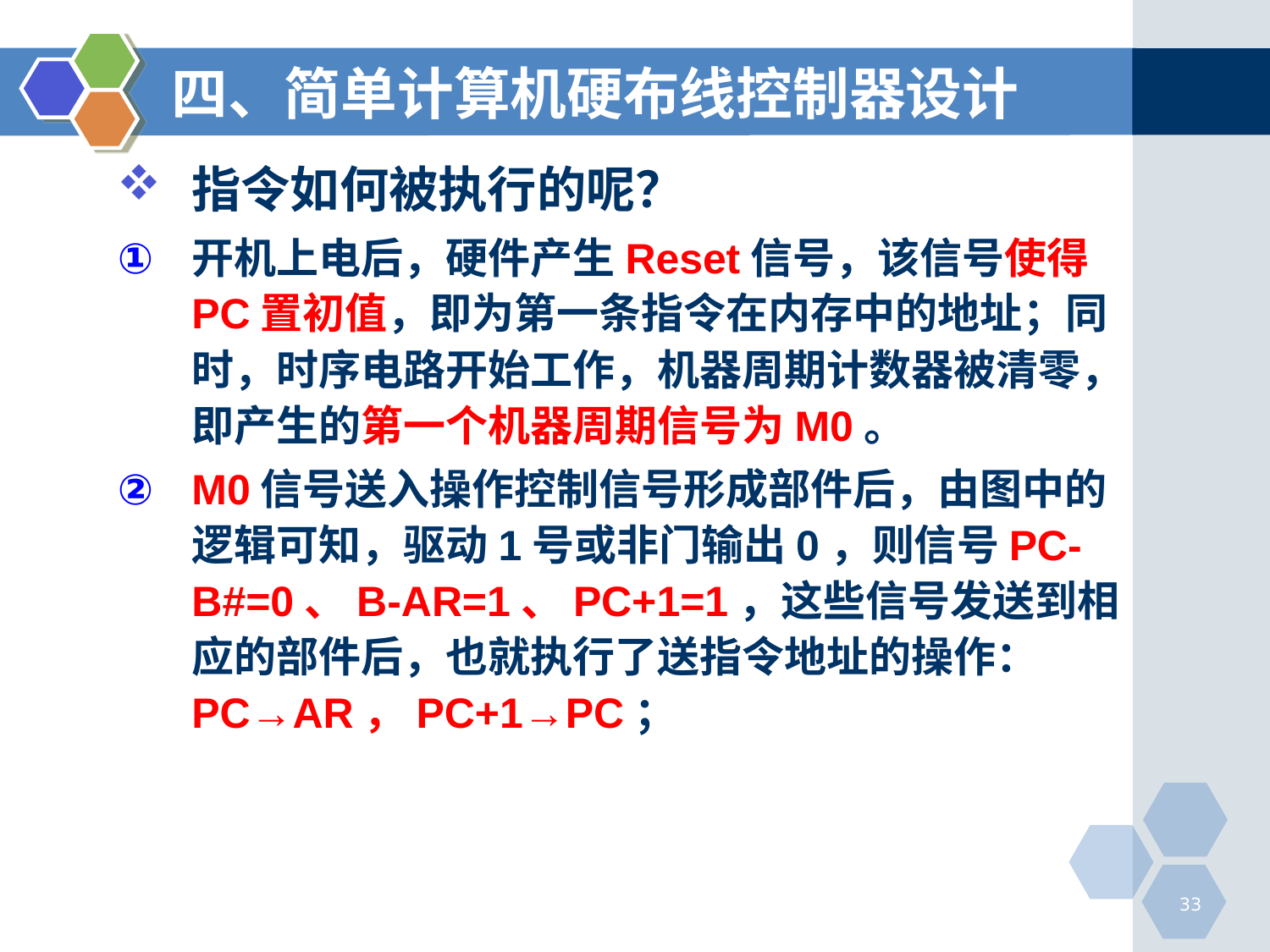

# 四、简单计算机硬布线控制器设计
指令如何被执行的呢？
开机上电后，硬件产生Reset信号，该信号使得PC置初值，即为第一条指令在内存中的地址；同时，时序电路开始工作，机器周期计数器被清零，即产生的第一个机器周期信号为M0。
M0信号送入操作控制信号形成部件后，由图中的逻辑可知，驱动1号或非门输出0，则信号PC-B#=0、B-AR=1、PC+1=1，这些信号发送到相应的部件后，也就执行了送指令地址的操作：PC→AR，PC+1→PC；
33